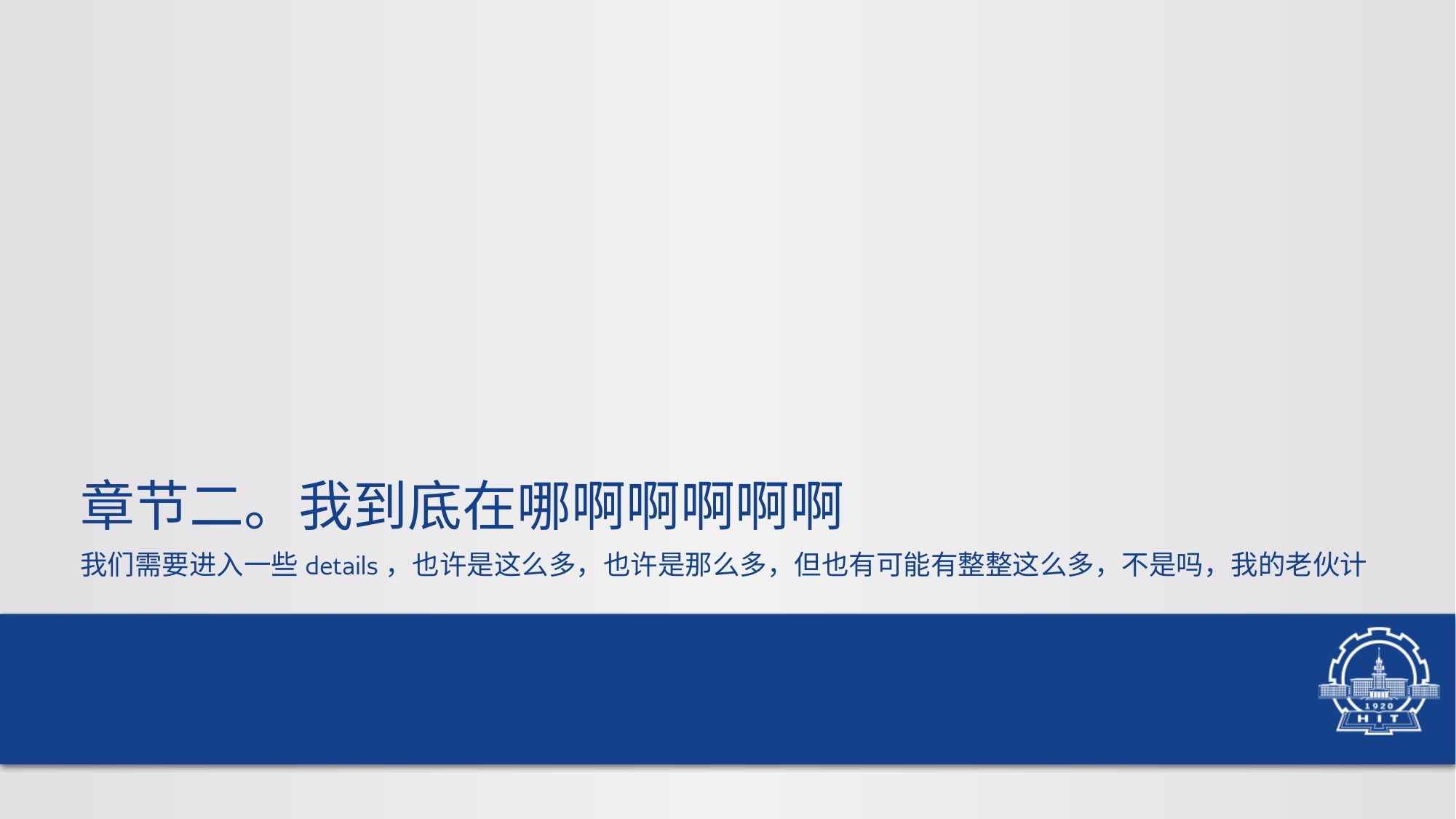

# 章节二。我到底在哪啊啊啊啊啊
我们需要进入一些details，也许是这么多，也许是那么多，但也有可能有整整这么多，不是吗，我的老伙计
2025年4月29日 Tuesday